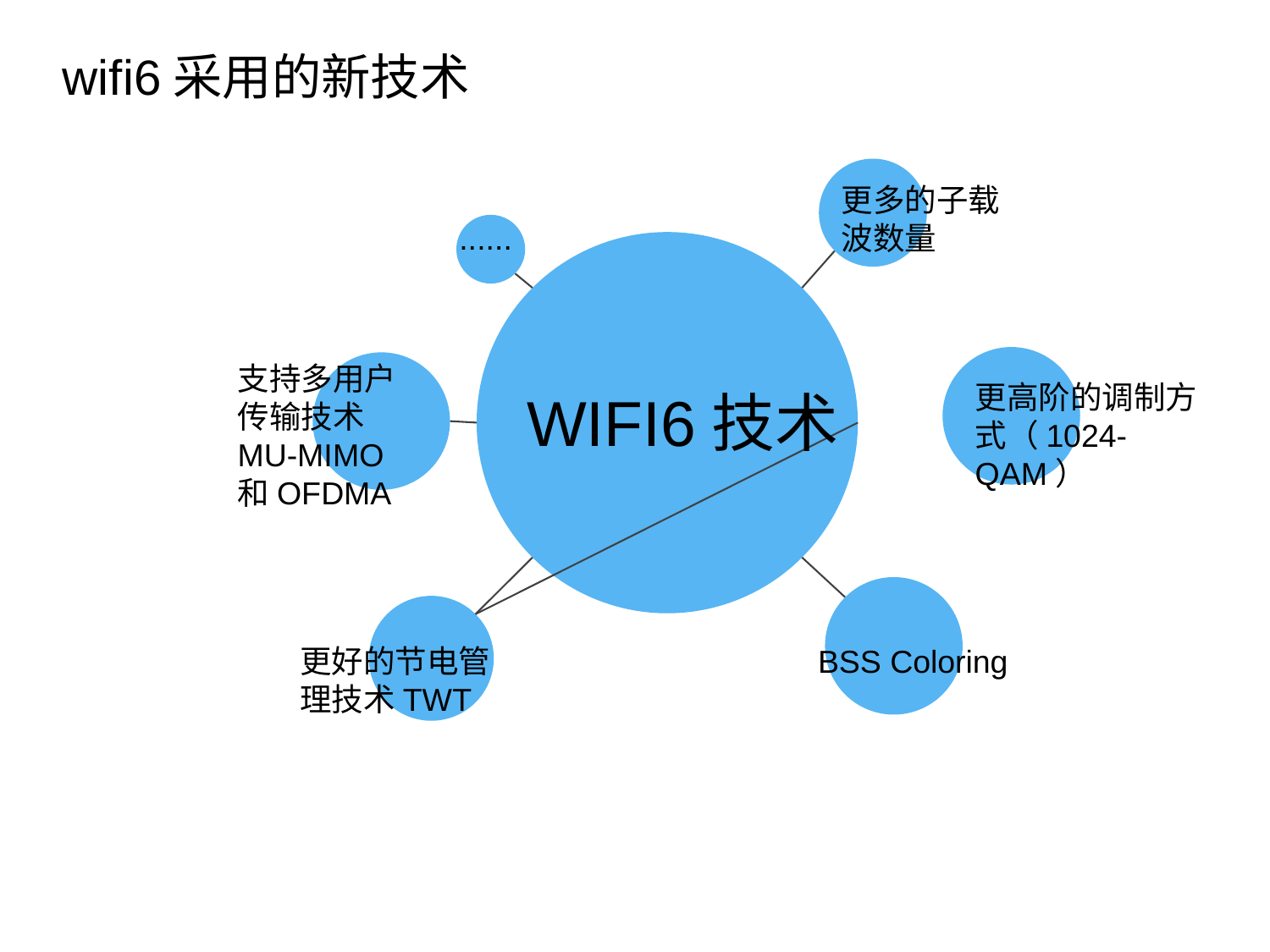

wifi6采用的新技术

更多的子载波数量
......

点击添加文本

支持多用户传输技术MU-MIMO和OFDMA

更高阶的调制方式（1024-QAM）
WIFI6技术
点击添加文本

点击添加文本

更好的节电管理技术TWT
BSS Coloring
点击添加文本